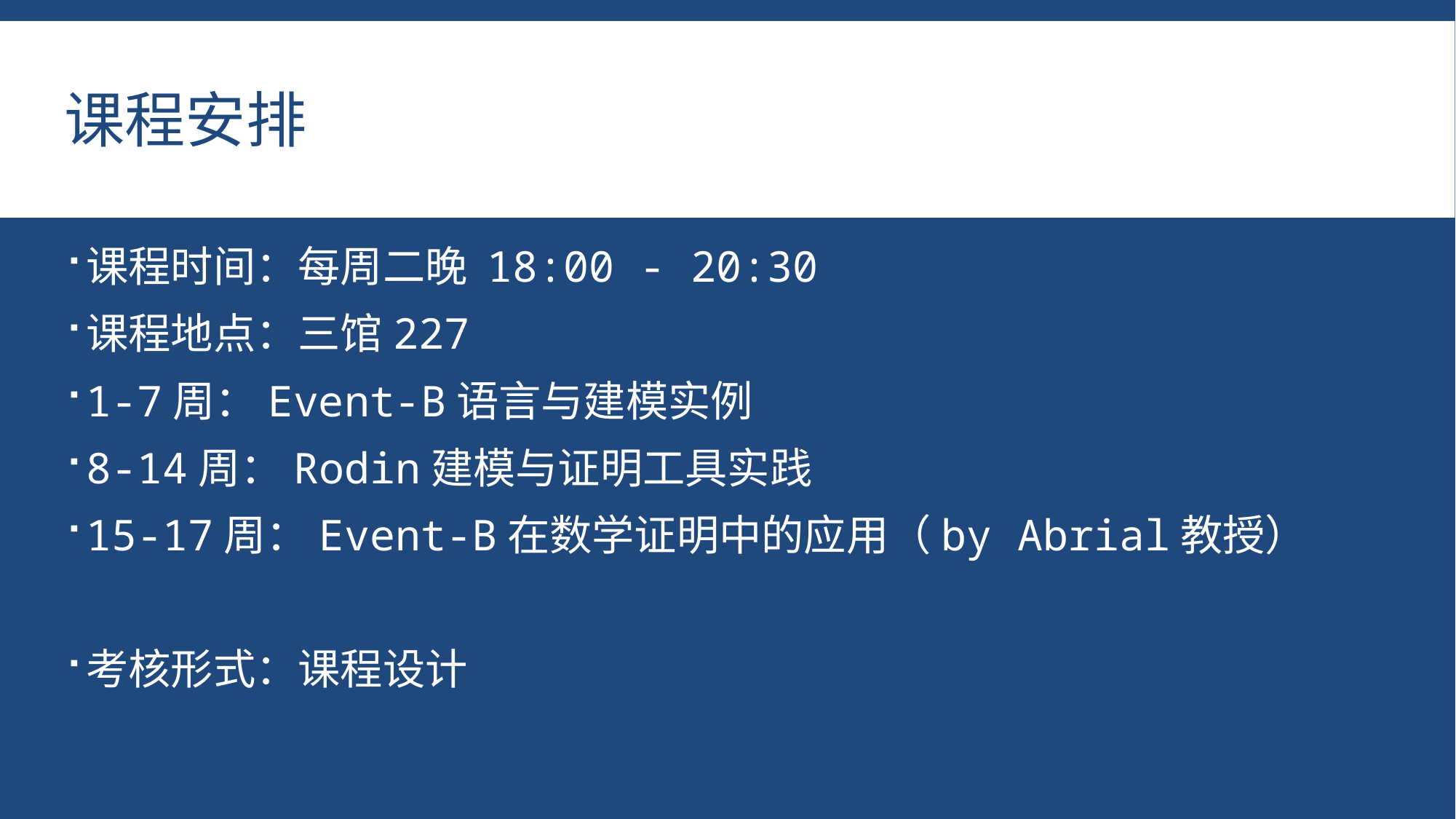

# 课程安排
课程时间：每周二晚 18:00 - 20:30
课程地点：三馆227
1-7周：Event-B语言与建模实例
8-14周：Rodin建模与证明工具实践
15-17周：Event-B在数学证明中的应用（by Abrial教授）

考核形式：课程设计